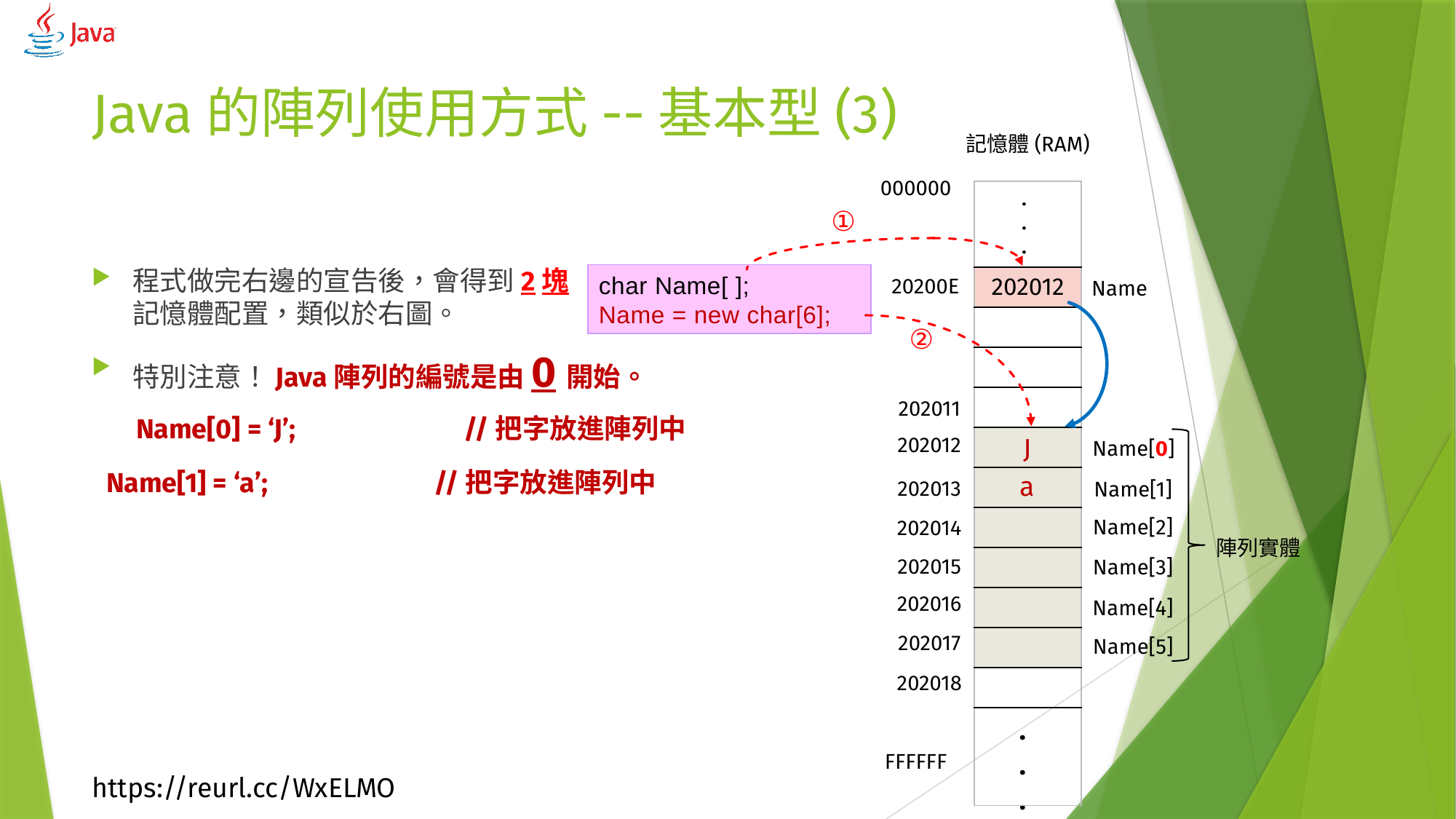

# Java的陣列使用方式--基本型(3)
記憶體(RAM)
000000
| ． ． ． |
| --- |
| 202012 |
|  |
|  |
|  |
|  |
|  |
|  |
|  |
|  |
|  |
|  |
| ． ． ． |
①

程式做完右邊的宣告後，會得到2塊
記憶體配置，類似於右圖。
特別注意！Java陣列的編號是由0開始。
char Name[ ];
Name = new char[6];
20200E
Name

②
202011
Name[0] = ‘J’;		//把字放進陣列中
J
202012
Name[0]

Name[1] = ‘a’;		//把字放進陣列中
a
202013
Name[1]
Name[2]
202014
陣列實體
202015
Name[3]
202016
Name[4]
202017
Name[5]
202018
FFFFFF